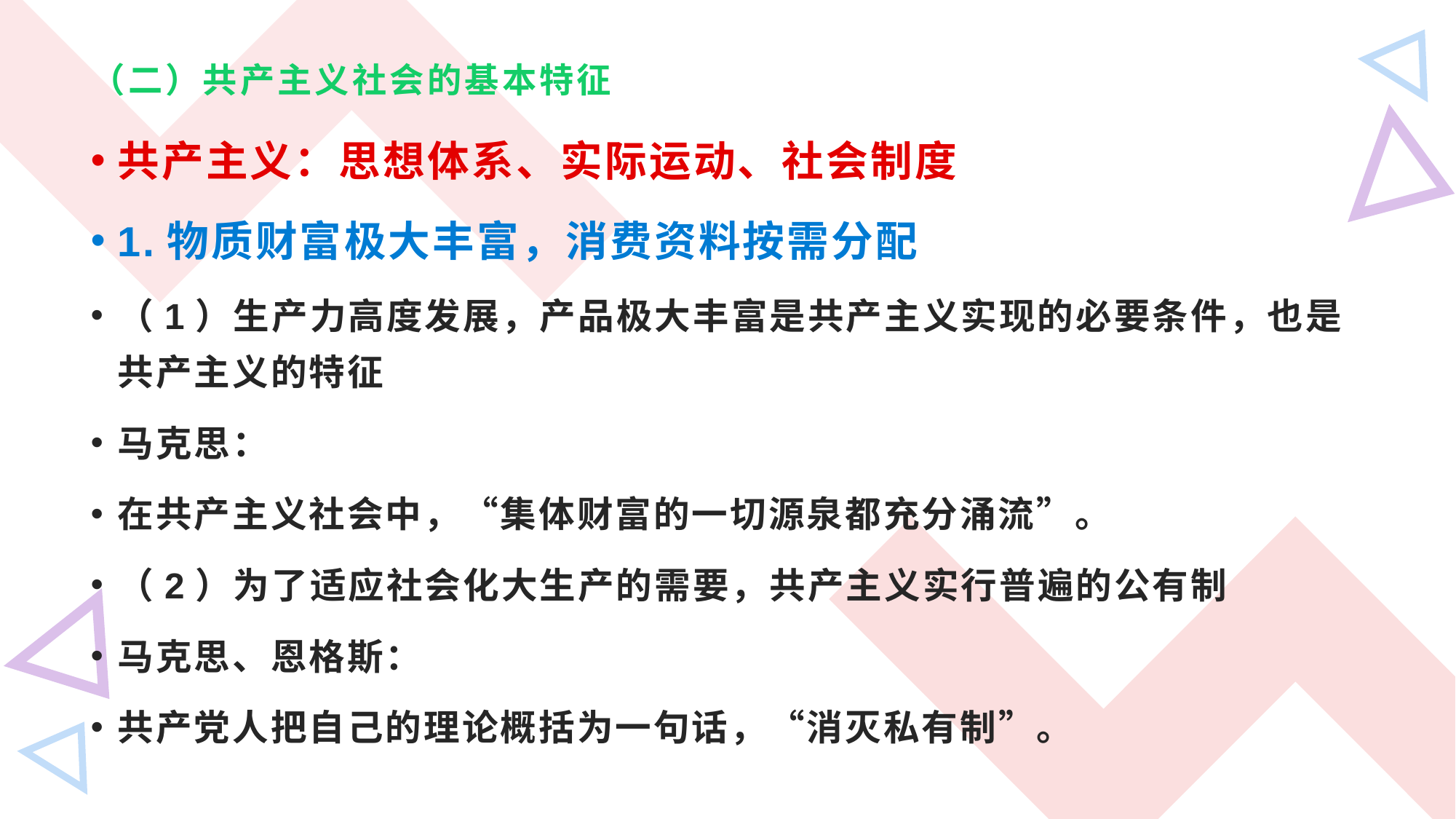

# （二）共产主义社会的基本特征
共产主义：思想体系、实际运动、社会制度
1.物质财富极大丰富，消费资料按需分配
（1）生产力高度发展，产品极大丰富是共产主义实现的必要条件，也是共产主义的特征
马克思：
在共产主义社会中，“集体财富的一切源泉都充分涌流”。
（2）为了适应社会化大生产的需要，共产主义实行普遍的公有制
马克思、恩格斯：
共产党人把自己的理论概括为一句话，“消灭私有制”。